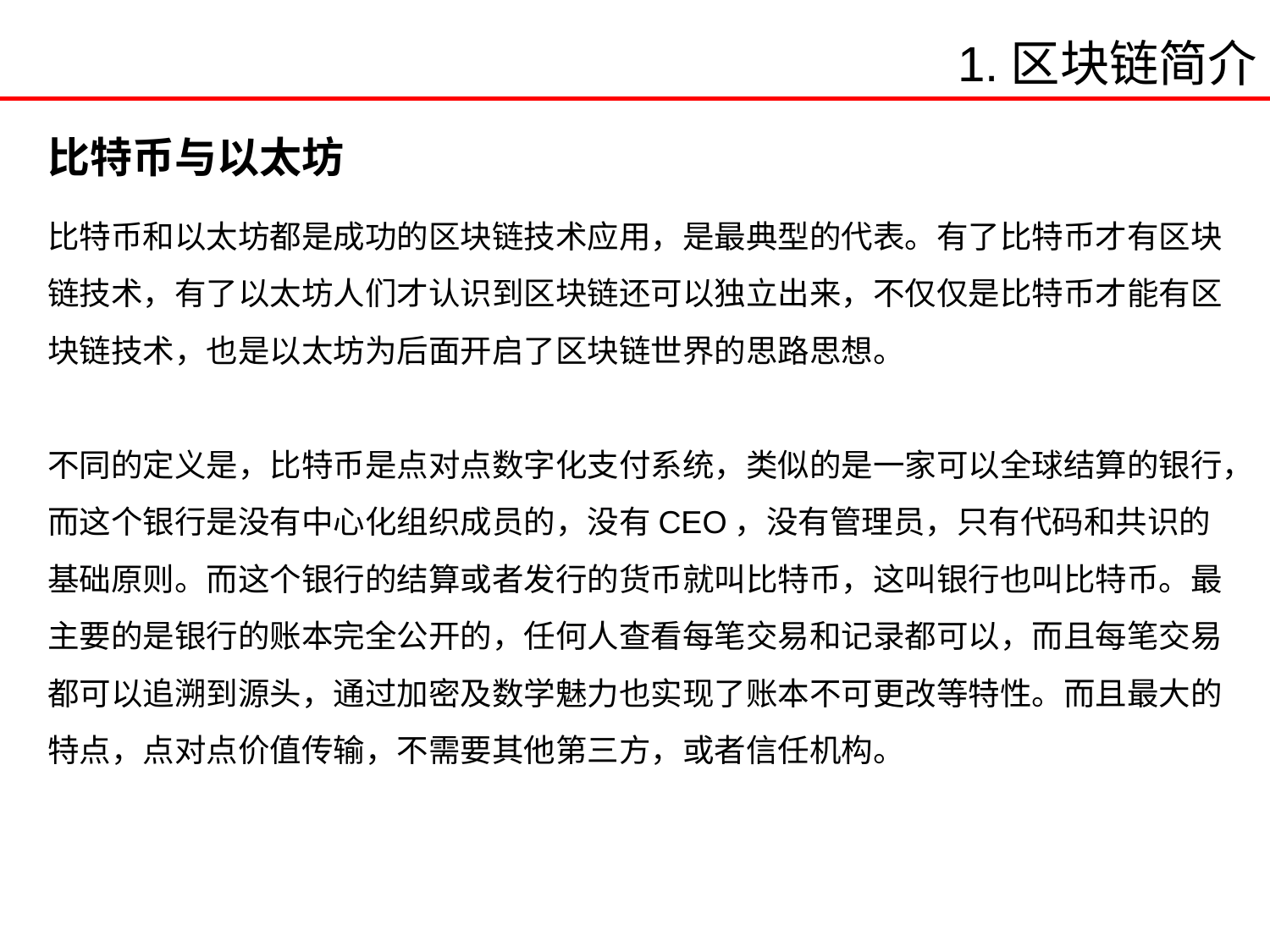

1.区块链简介
比特币与以太坊
比特币和以太坊都是成功的区块链技术应用，是最典型的代表。有了比特币才有区块链技术，有了以太坊人们才认识到区块链还可以独立出来，不仅仅是比特币才能有区块链技术，也是以太坊为后面开启了区块链世界的思路思想。

不同的定义是，比特币是点对点数字化支付系统，类似的是一家可以全球结算的银行，而这个银行是没有中心化组织成员的，没有CEO，没有管理员，只有代码和共识的基础原则。而这个银行的结算或者发行的货币就叫比特币，这叫银行也叫比特币。最主要的是银行的账本完全公开的，任何人查看每笔交易和记录都可以，而且每笔交易都可以追溯到源头，通过加密及数学魅力也实现了账本不可更改等特性。而且最大的特点，点对点价值传输，不需要其他第三方，或者信任机构。